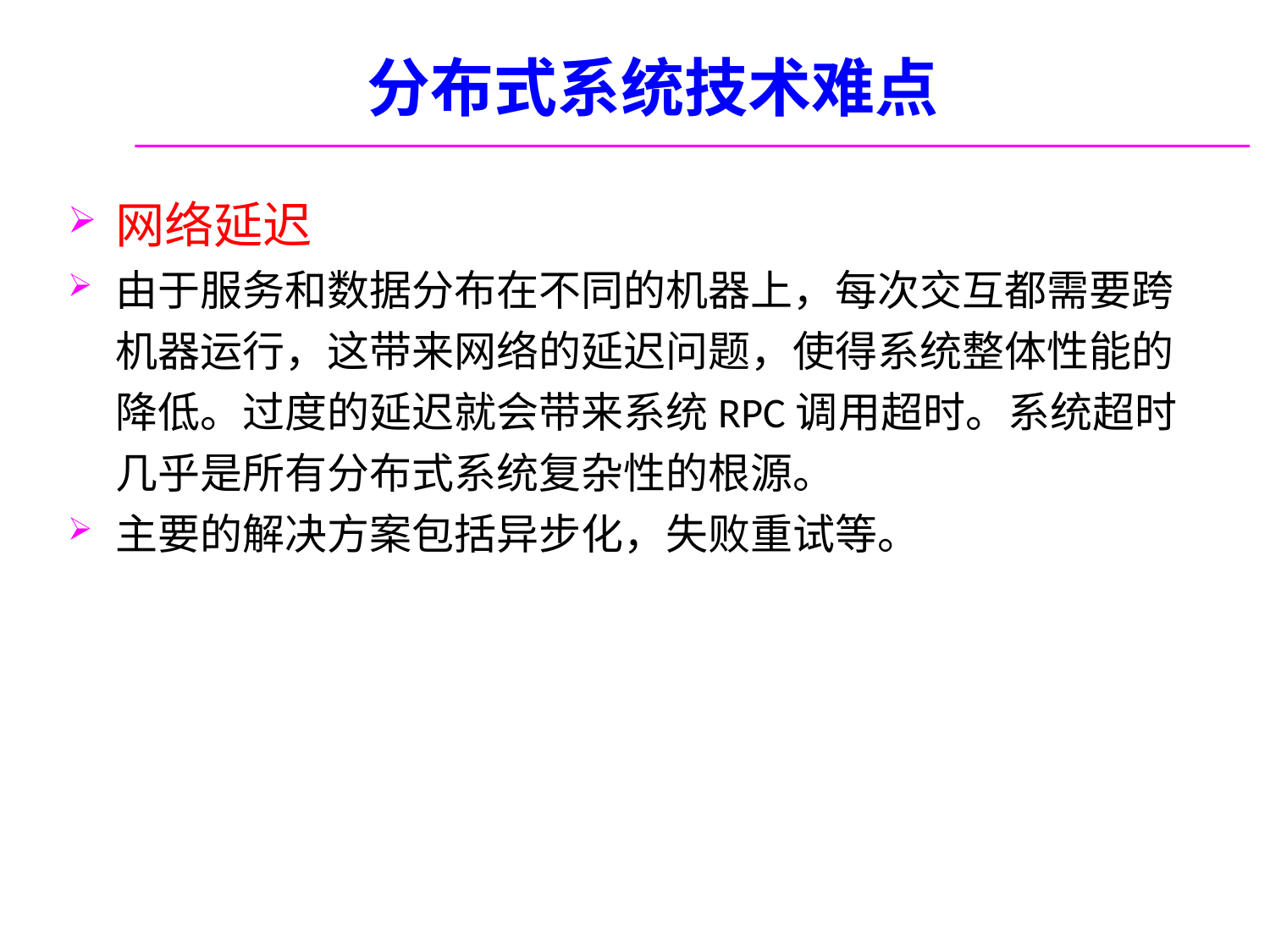

# 分布式系统技术难点
网络延迟
由于服务和数据分布在不同的机器上，每次交互都需要跨机器运行，这带来网络的延迟问题，使得系统整体性能的降低。过度的延迟就会带来系统RPC调用超时。系统超时几乎是所有分布式系统复杂性的根源。
主要的解决方案包括异步化，失败重试等。
42